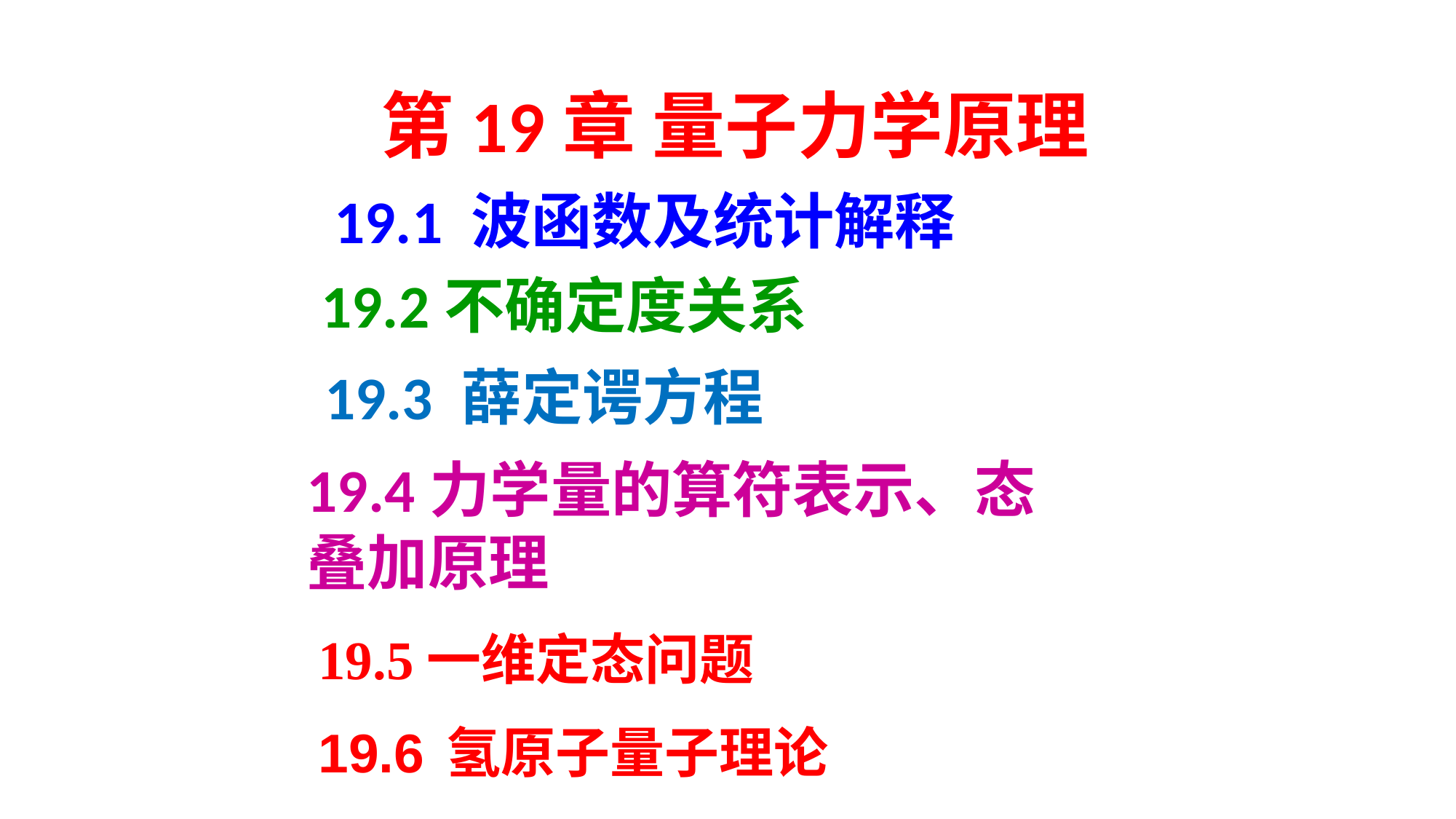

第19章 量子力学原理
19.1 波函数及统计解释
19.2不确定度关系
19.3 薛定谔方程
19.4力学量的算符表示、态叠加原理
19.5一维定态问题
19.6 氢原子量子理论